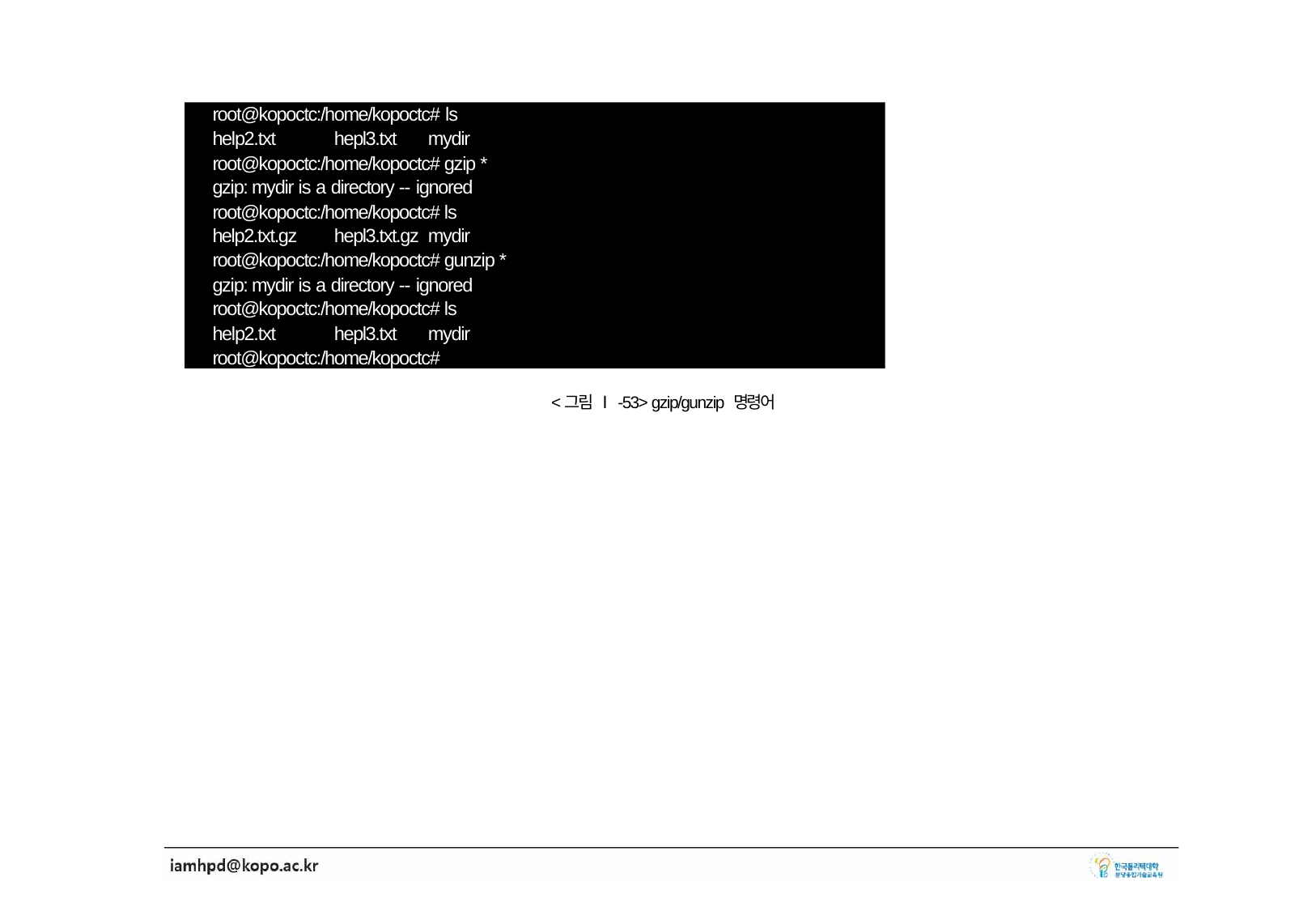

root@kopoctc:/home/kopoctc# ls
help2.txt	hepl3.txt	mydir
root@kopoctc:/home/kopoctc# gzip *
gzip: mydir is a directory -- ignored  root@kopoctc:/home/kopoctc# ls
help2.txt.gz	hepl3.txt.gz	mydir
root@kopoctc:/home/kopoctc# gunzip *  gzip: mydir is a directory -- ignored  root@kopoctc:/home/kopoctc# ls
help2.txt	hepl3.txt	mydir
root@kopoctc:/home/kopoctc#
<그림 Ⅰ-53> gzip/gunzip 명령어